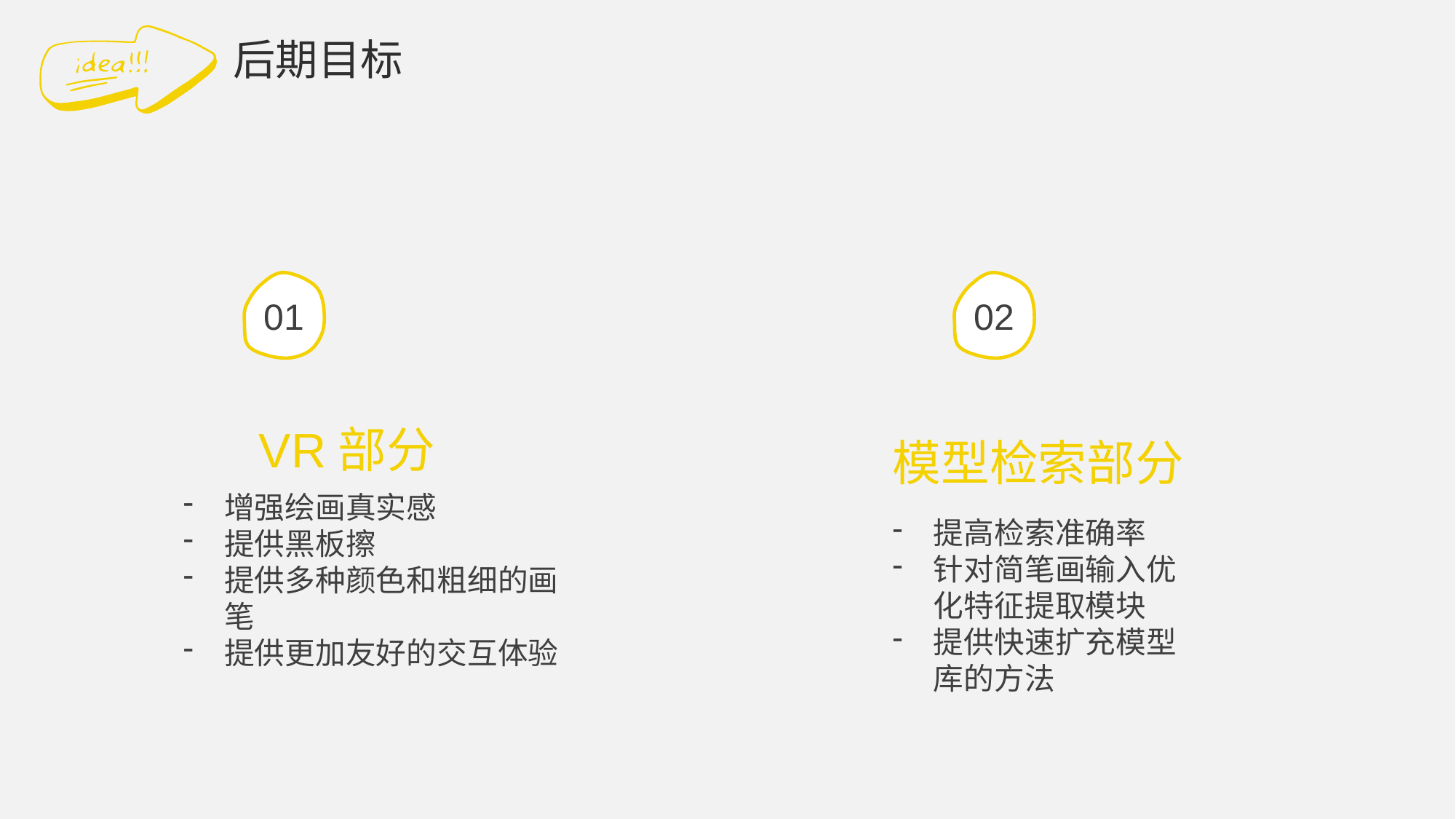

后期目标
01
02
VR部分
增强绘画真实感
提供黑板擦
提供多种颜色和粗细的画笔
提供更加友好的交互体验
模型检索部分
提高检索准确率
针对简笔画输入优化特征提取模块
提供快速扩充模型库的方法